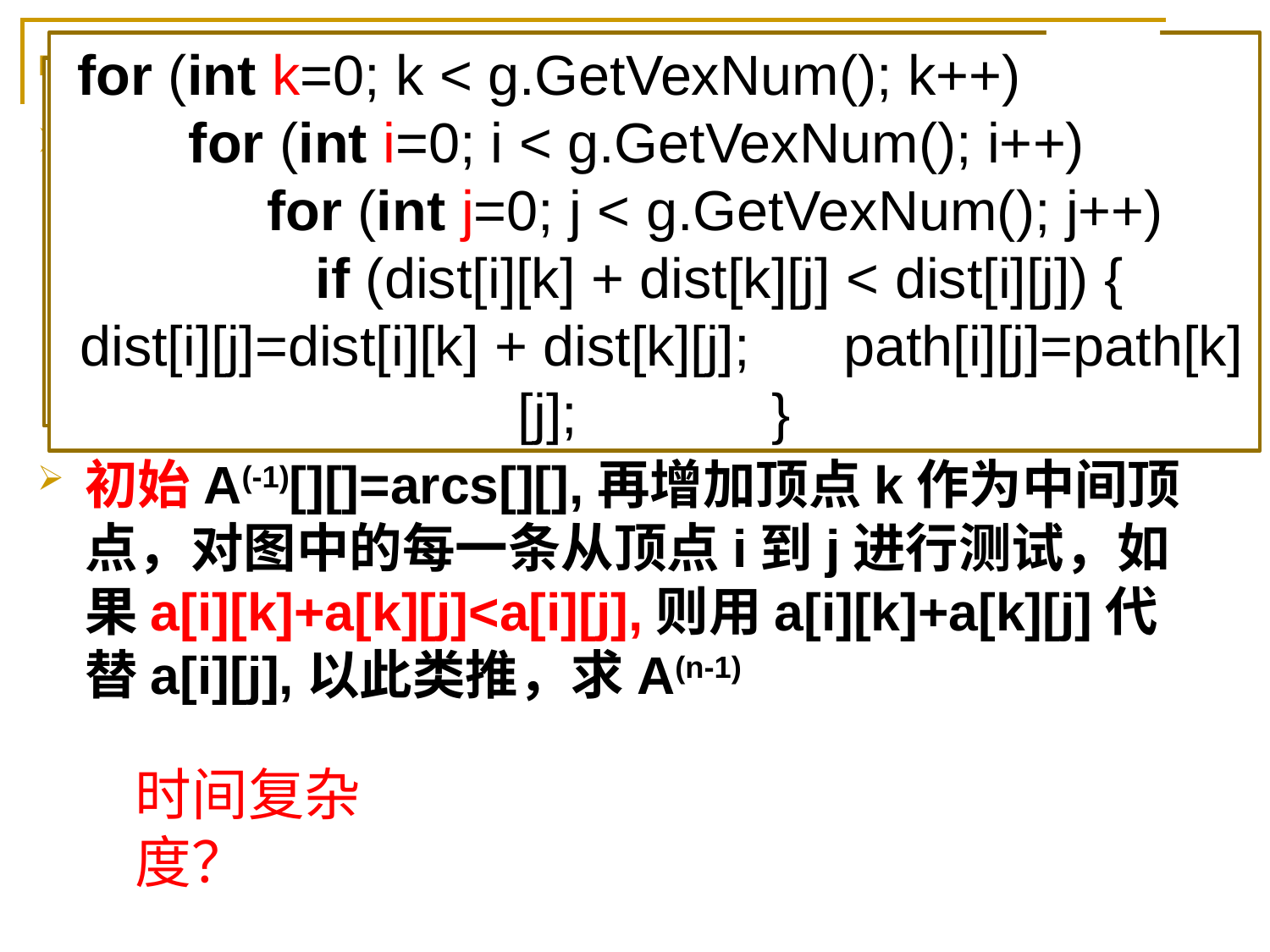

弗洛伊德算法思想：
设置一个N*N的方阵序列A(k)(k=0,1,...n-1),其中除对角线的矩阵元素都等于0外，其他元素A(k)[i][j]表示从顶点i到顶点j经过的中间顶点序号不超过k的最短有向路径长度。

初始A(-1)[][]=arcs[][],再增加顶点k作为中间顶点，对图中的每一条从顶点i到j进行测试，如果a[i][k]+a[k][j]<a[i][j],则用a[i][k]+a[k][j]代替a[i][j],以此类推，求A(n-1)
 for (int k=0; k < g.GetVexNum(); k++)
	for (int i=0; i < g.GetVexNum(); i++)
	     for (int j=0; j < g.GetVexNum(); j++)
		if (dist[i][k] + dist[k][j] < dist[i][j]) {
 dist[i][j]=dist[i][k] + dist[k][j];      path[i][j]=path[k][j];		}
for (int u=0; u < g.GetVexNum(); u++)
       for (int v=0; v < g.GetVexNum(); v++){
	dist[u][v]=(u != v) ? g.GetWeight(u, v) : 0;
	if (u != v && dist[u][v] < g.GetInfinity())   path[u][v]=u;
	       else   path[u][v]=-1;
时间复杂度？